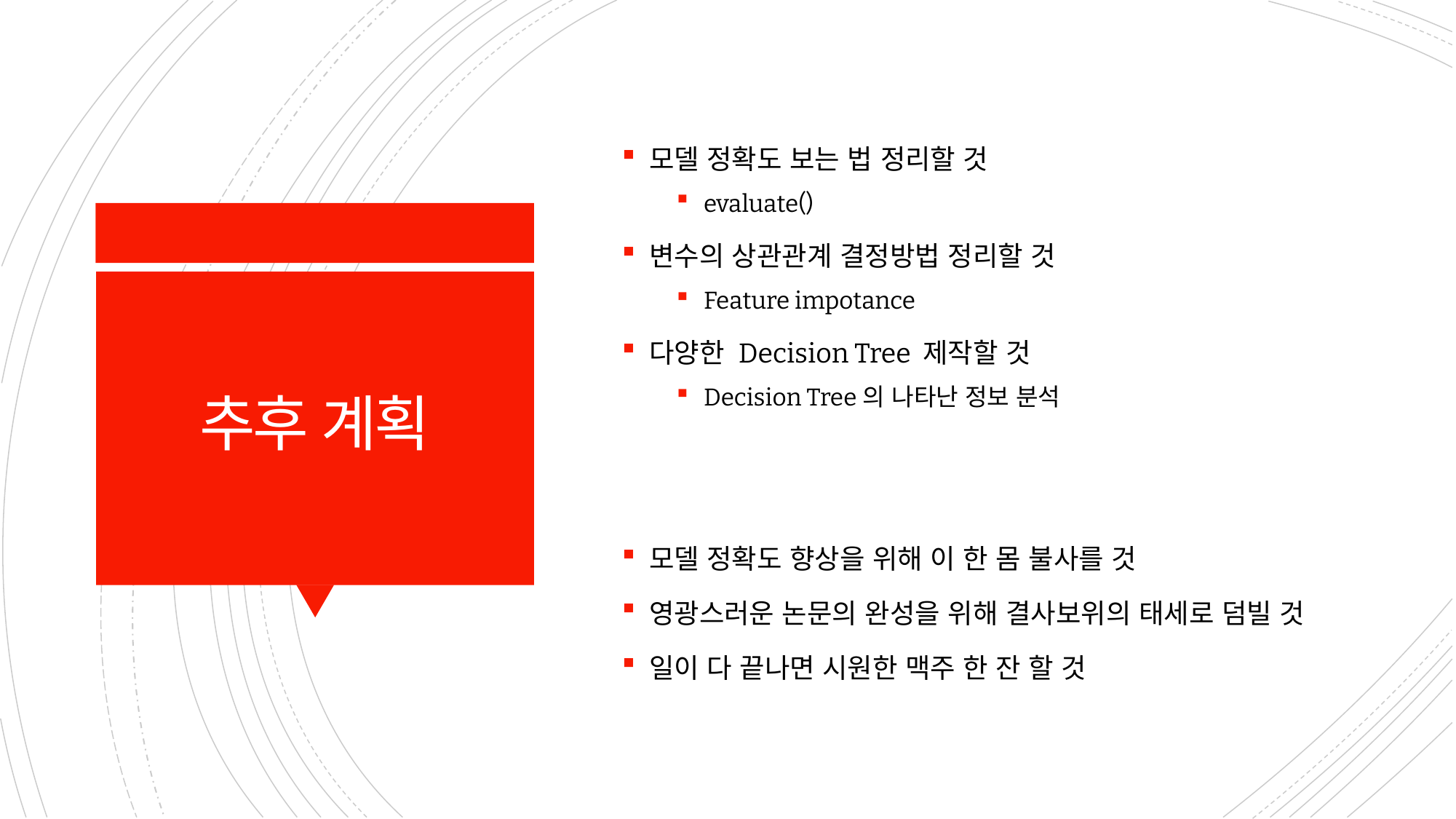

모델 정확도 보는 법 정리할 것
evaluate()
변수의 상관관계 결정방법 정리할 것
Feature impotance
다양한 Decision Tree 제작할 것
Decision Tree의 나타난 정보 분석

모델 정확도 향상을 위해 이 한 몸 불사를 것
영광스러운 논문의 완성을 위해 결사보위의 태세로 덤빌 것
일이 다 끝나면 시원한 맥주 한 잔 할 것
# 추후 계획